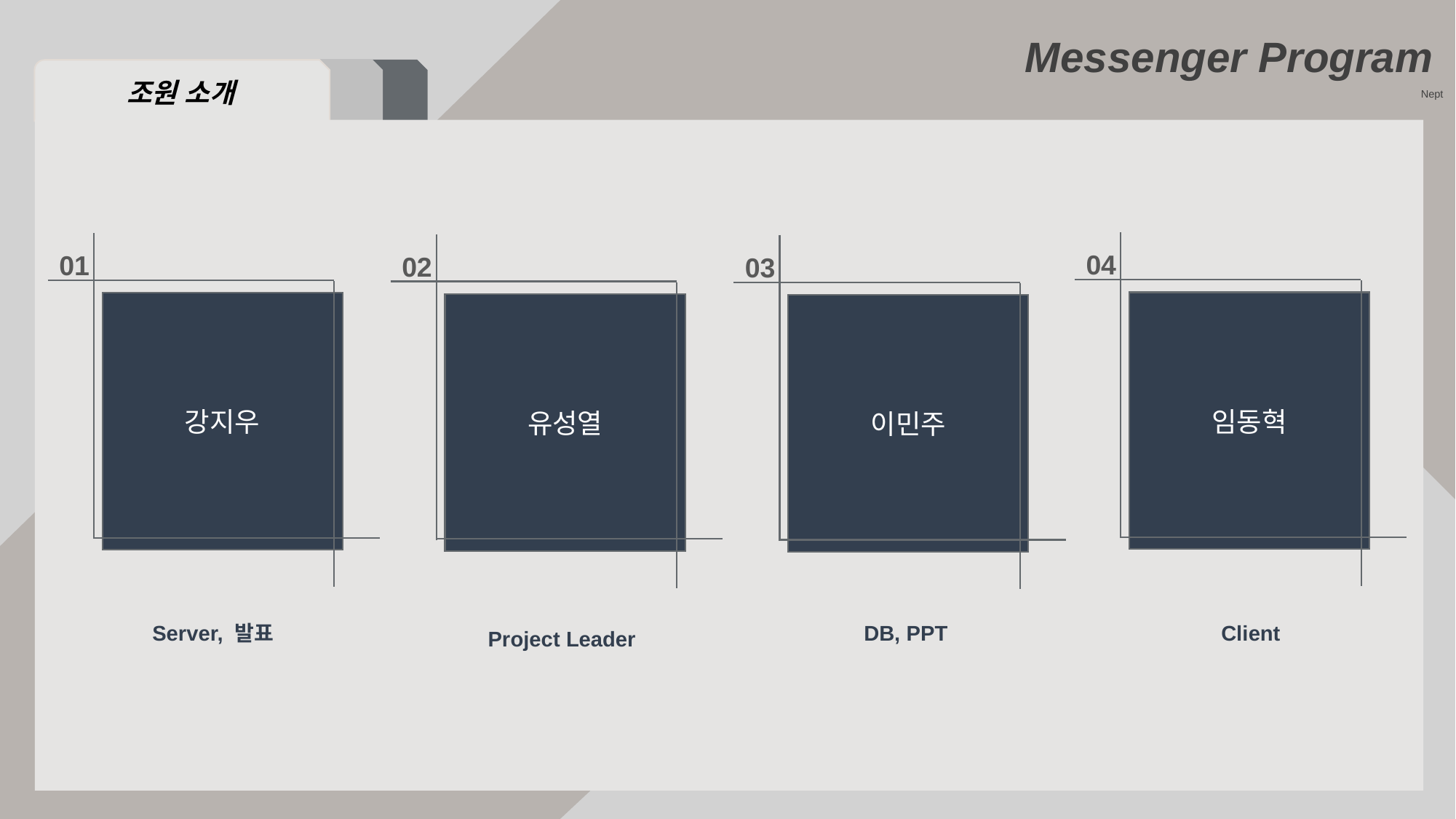

Messenger Program
Nept
조원 소개

04
임동혁
01
강지우
02
유성열
03
이민주
Client
Server, 발표
DB, PPT
Project Leader